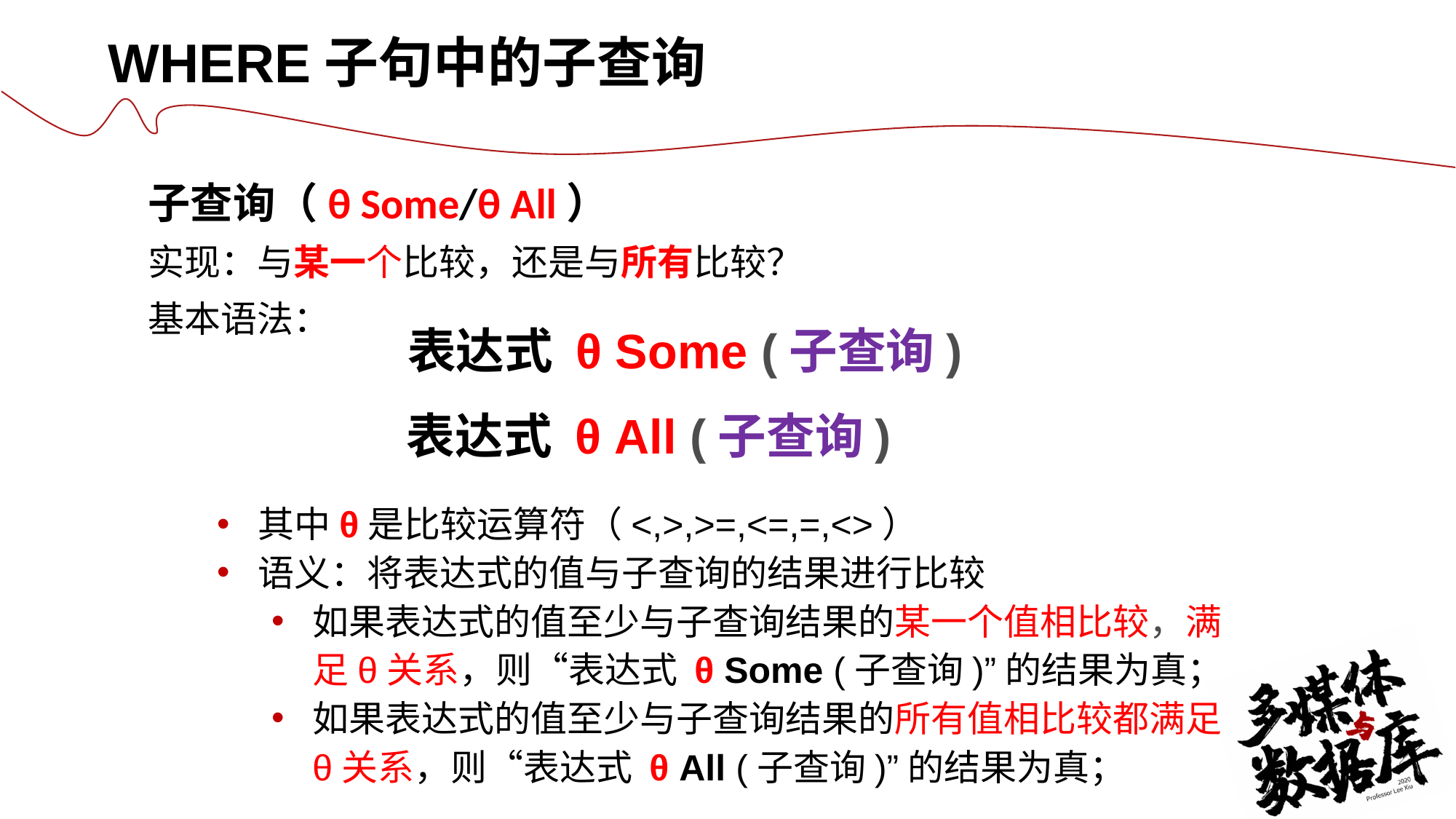

WHERE子句中的子查询
子查询（θ Some/θ All）
实现：与某一个比较，还是与所有比较？
基本语法：
表达式 θ Some (子查询)
表达式 θ All (子查询)
其中θ是比较运算符（<,>,>=,<=,=,<>）
语义：将表达式的值与子查询的结果进行比较
如果表达式的值至少与子查询结果的某一个值相比较，满足θ关系，则“表达式 θ Some (子查询)”的结果为真；
如果表达式的值至少与子查询结果的所有值相比较都满足θ关系，则“表达式 θ All (子查询)”的结果为真；